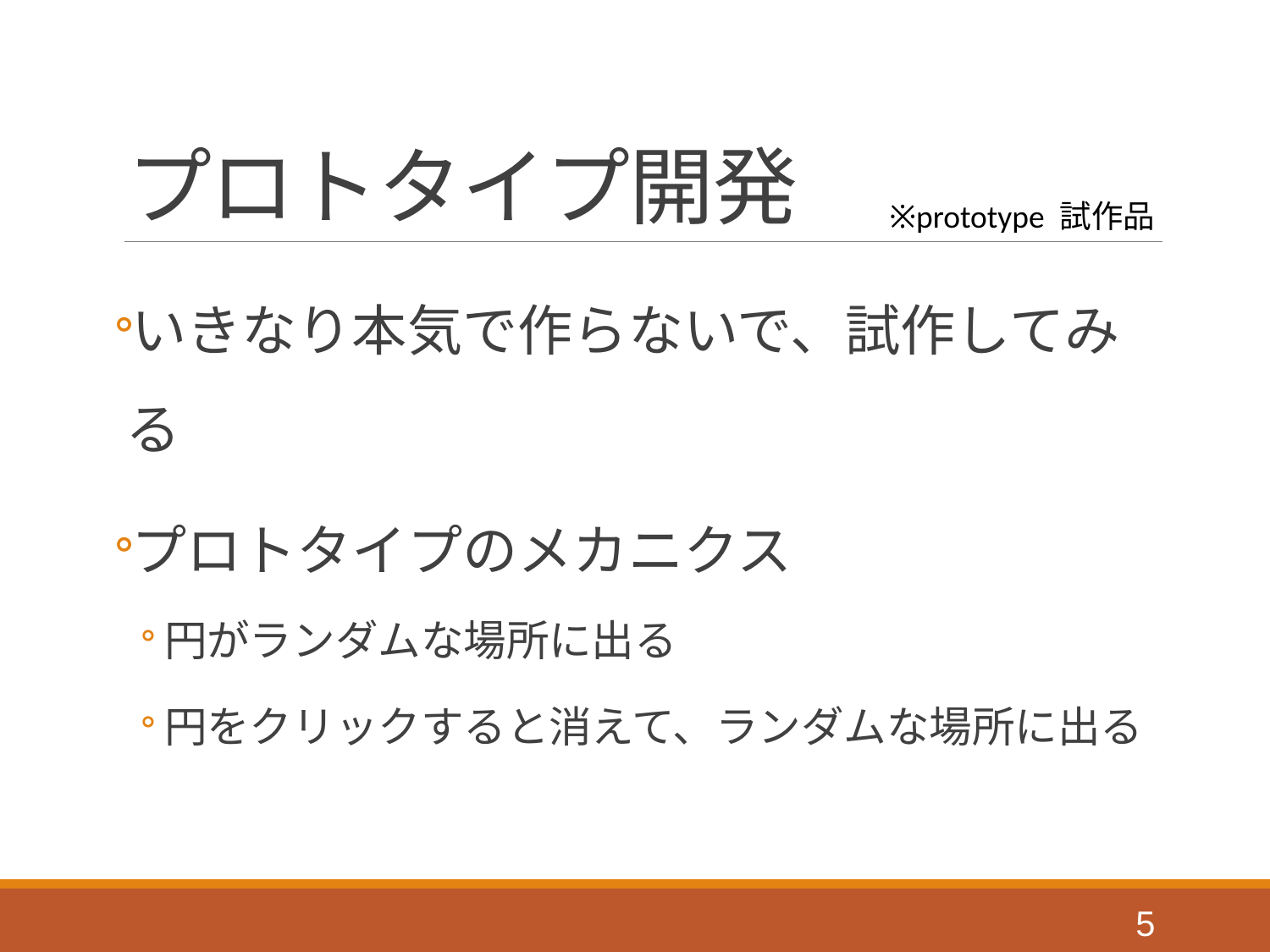

# プロトタイプ開発
※prototype 試作品
いきなり本気で作らないで、試作してみる
プロトタイプのメカニクス
円がランダムな場所に出る
円をクリックすると消えて、ランダムな場所に出る
5